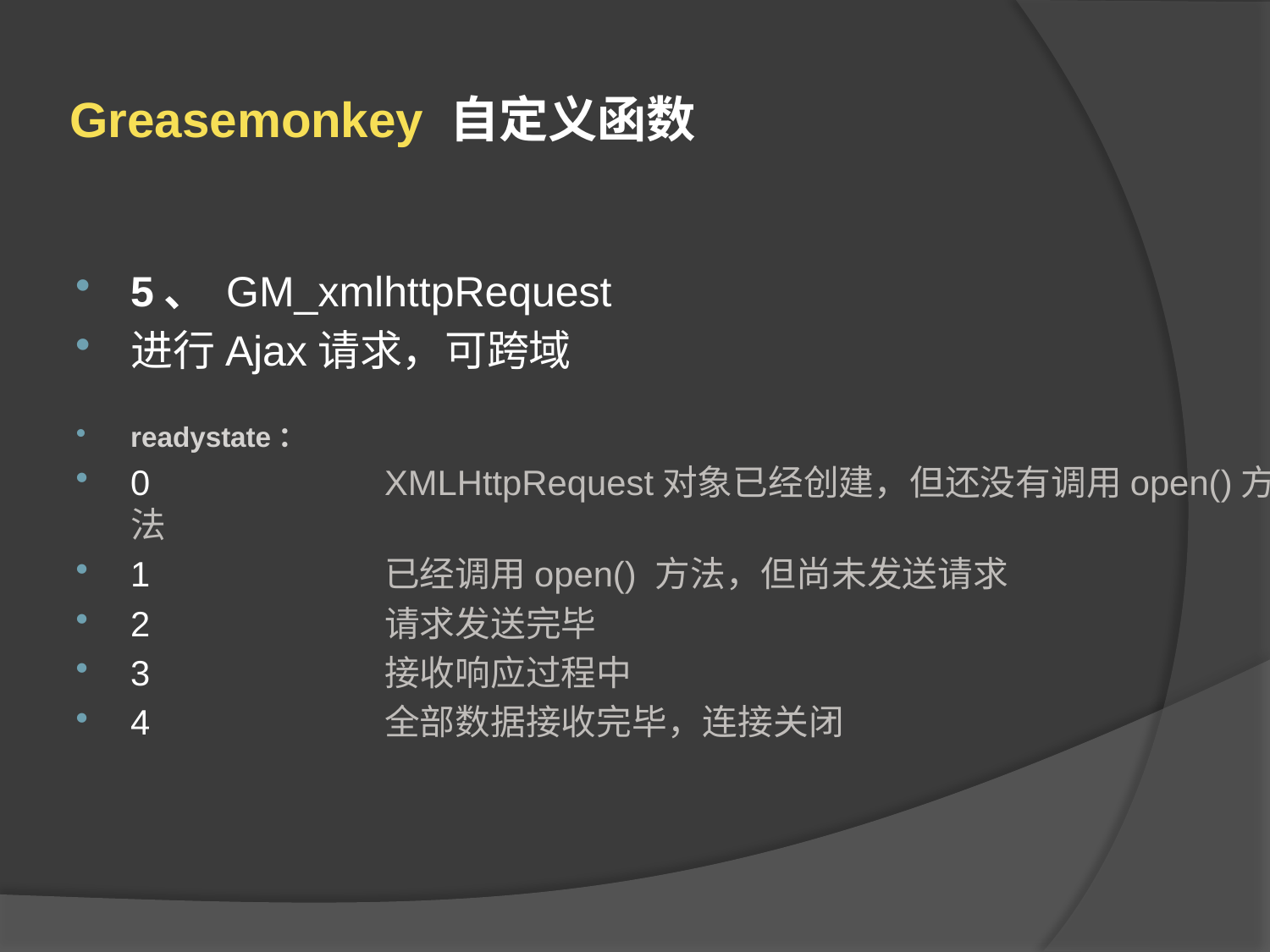

# Greasemonkey 自定义函数
5、 GM_xmlhttpRequest
进行Ajax请求，可跨域

readystate：
0   		XMLHttpRequest对象已经创建，但还没有调用open()方法
1  		已经调用open() 方法，但尚未发送请求
2  		请求发送完毕
3 		接收响应过程中
4 		全部数据接收完毕，连接关闭